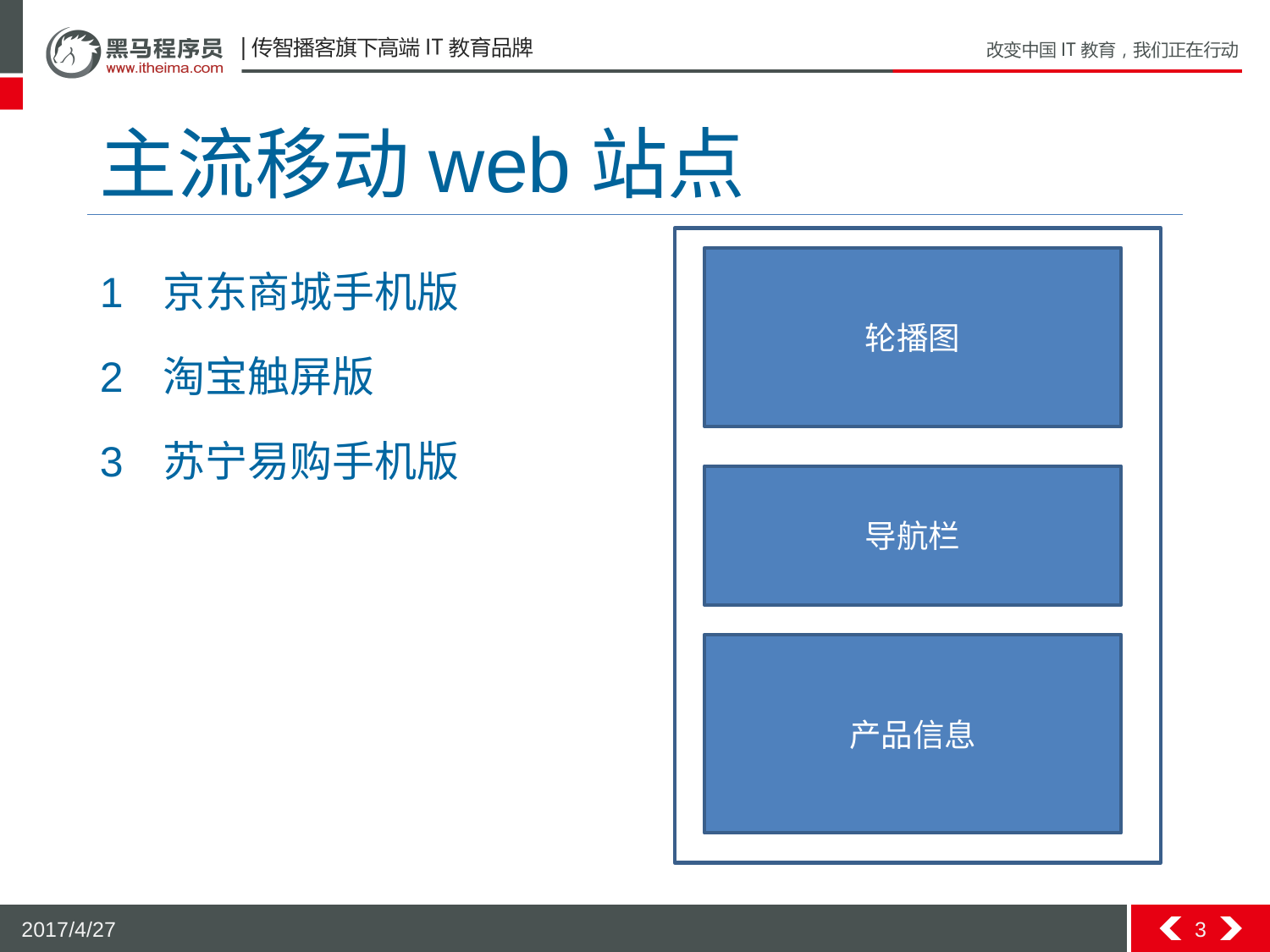

# 主流移动web站点

京东商城手机版
淘宝触屏版
苏宁易购手机版
轮播图
导航栏
产品信息
3

2017/4/27